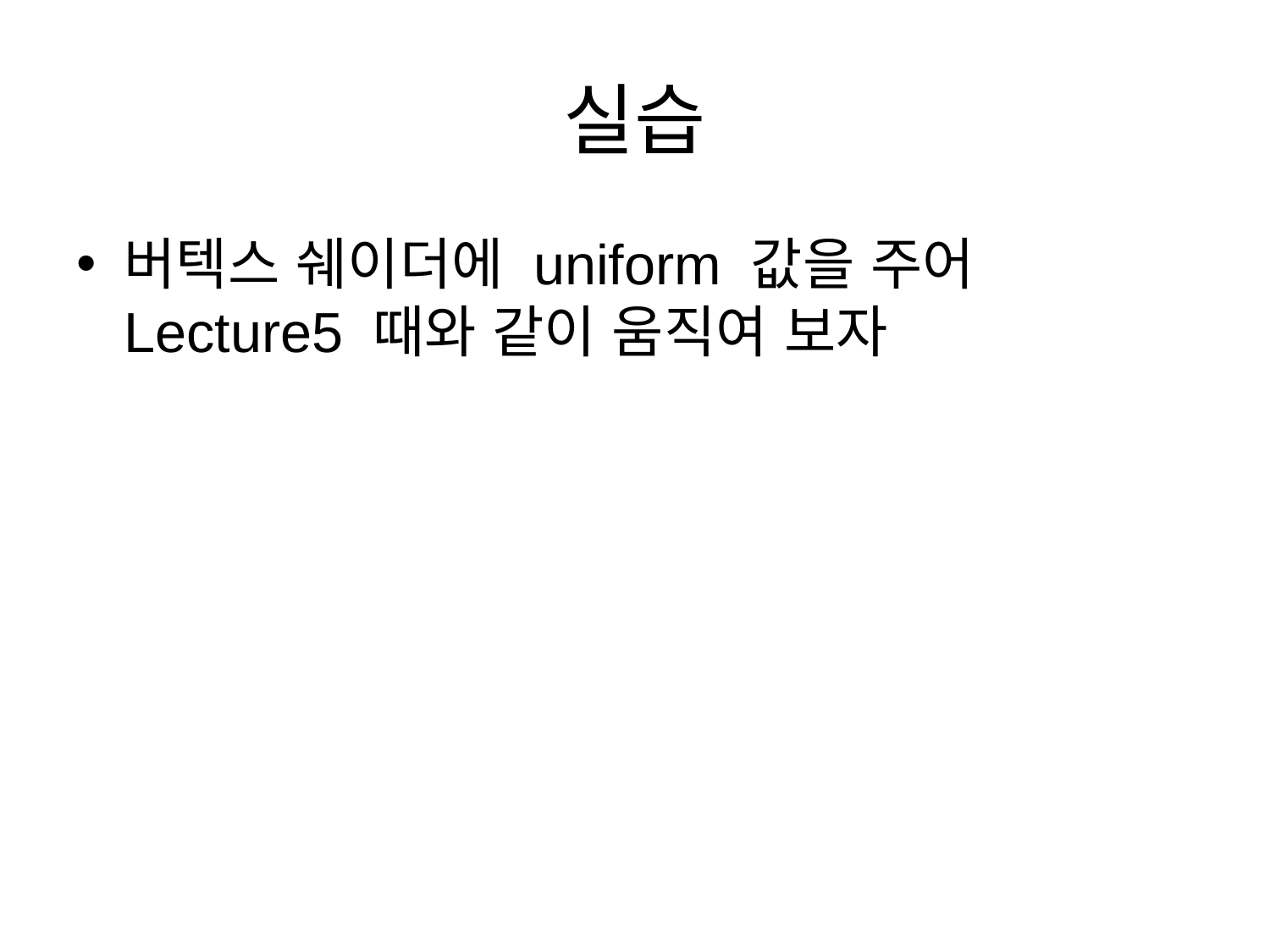

# 실습
버텍스 쉐이더에 uniform 값을 주어 Lecture5 때와 같이 움직여 보자